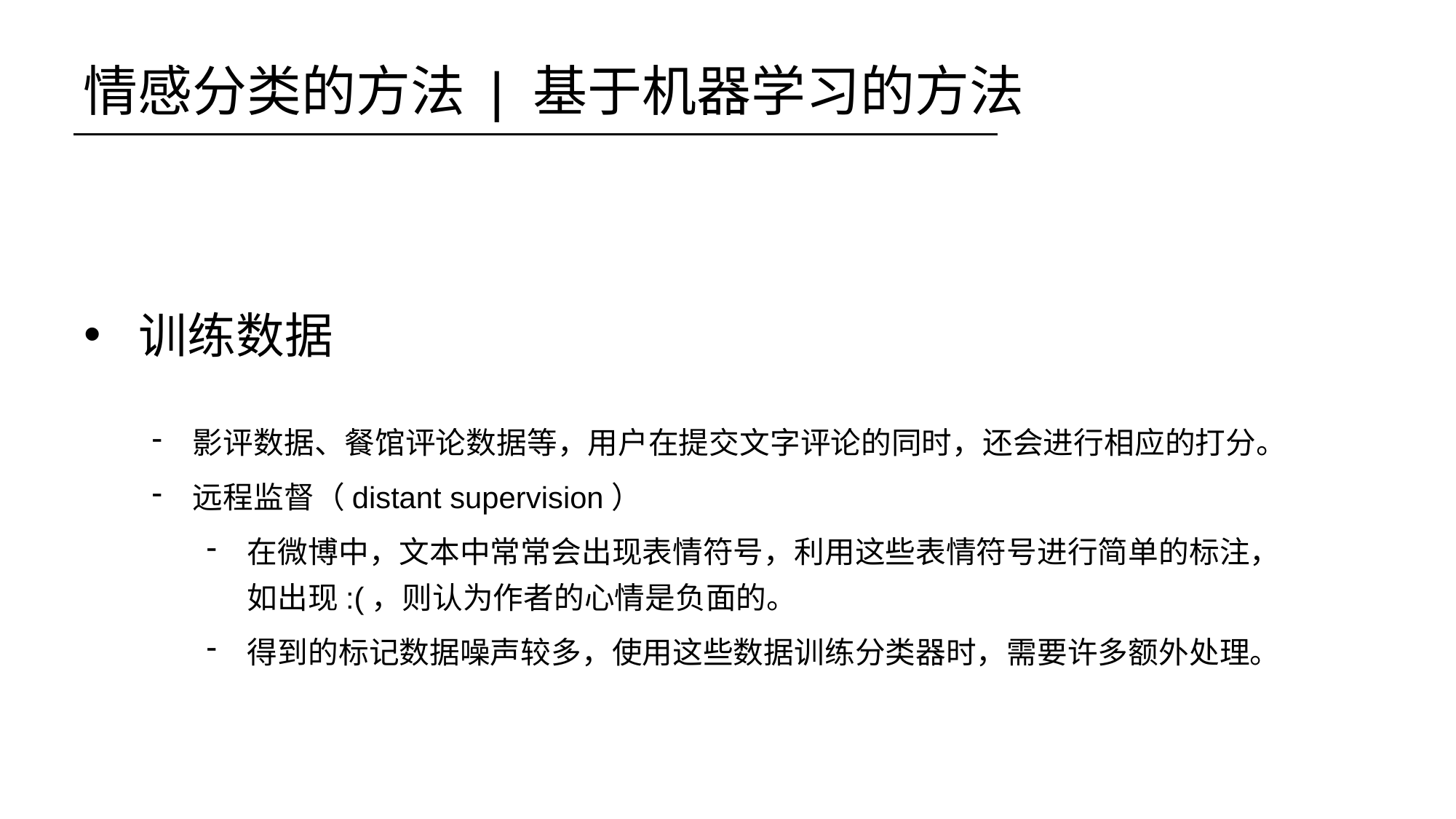

情感分类的方法 | 基于机器学习的方法
训练数据
影评数据、餐馆评论数据等，用户在提交文字评论的同时，还会进行相应的打分。
远程监督（distant supervision）
在微博中，文本中常常会出现表情符号，利用这些表情符号进行简单的标注，如出现:(，则认为作者的心情是负面的。
得到的标记数据噪声较多，使用这些数据训练分类器时，需要许多额外处理。